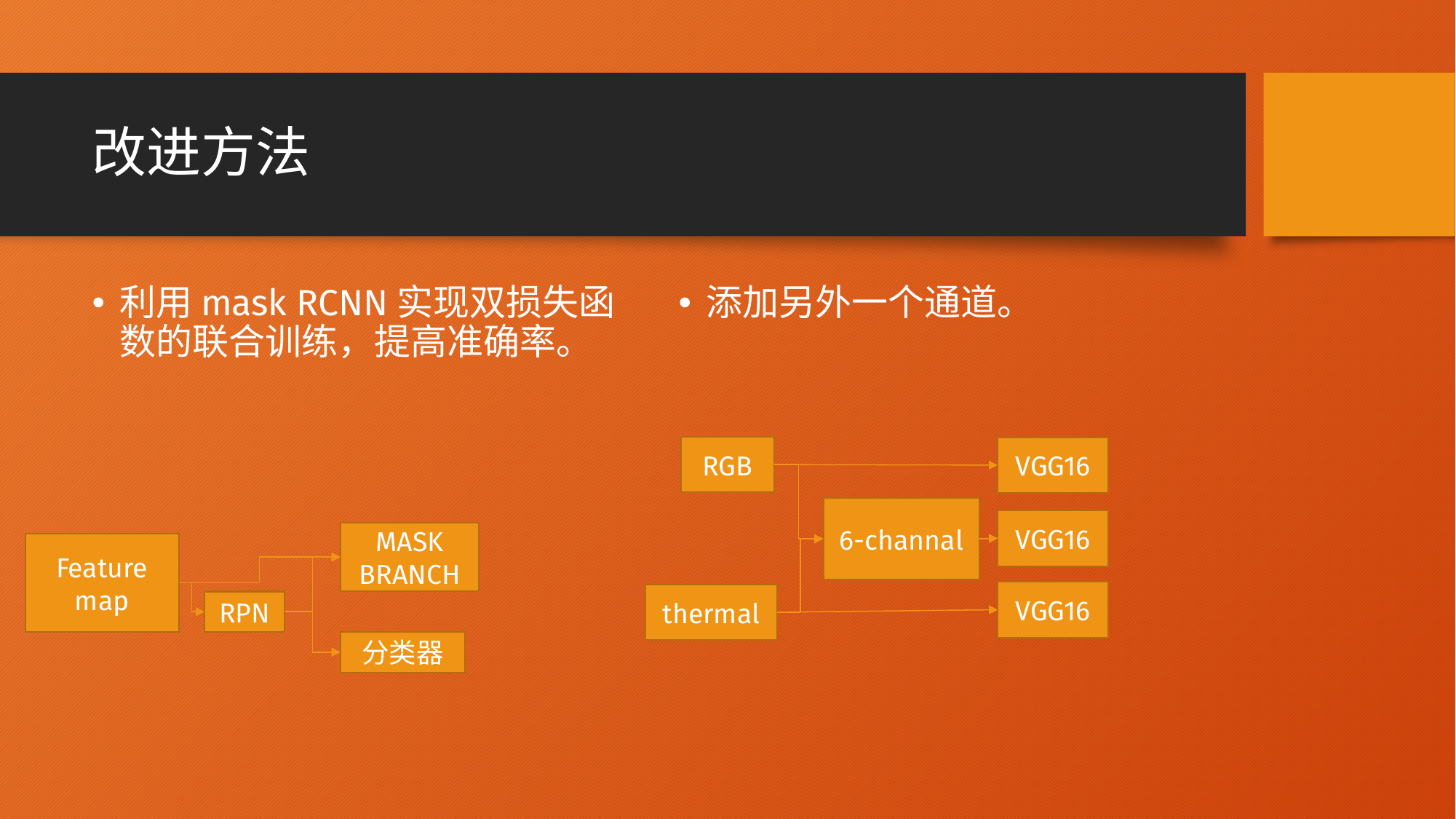

# 改进方法
利用mask RCNN实现双损失函数的联合训练，提高准确率。
添加另外一个通道。
RGB
VGG16
6-channal
VGG16
MASK BRANCH
Feature map
VGG16
thermal
RPN
分类器